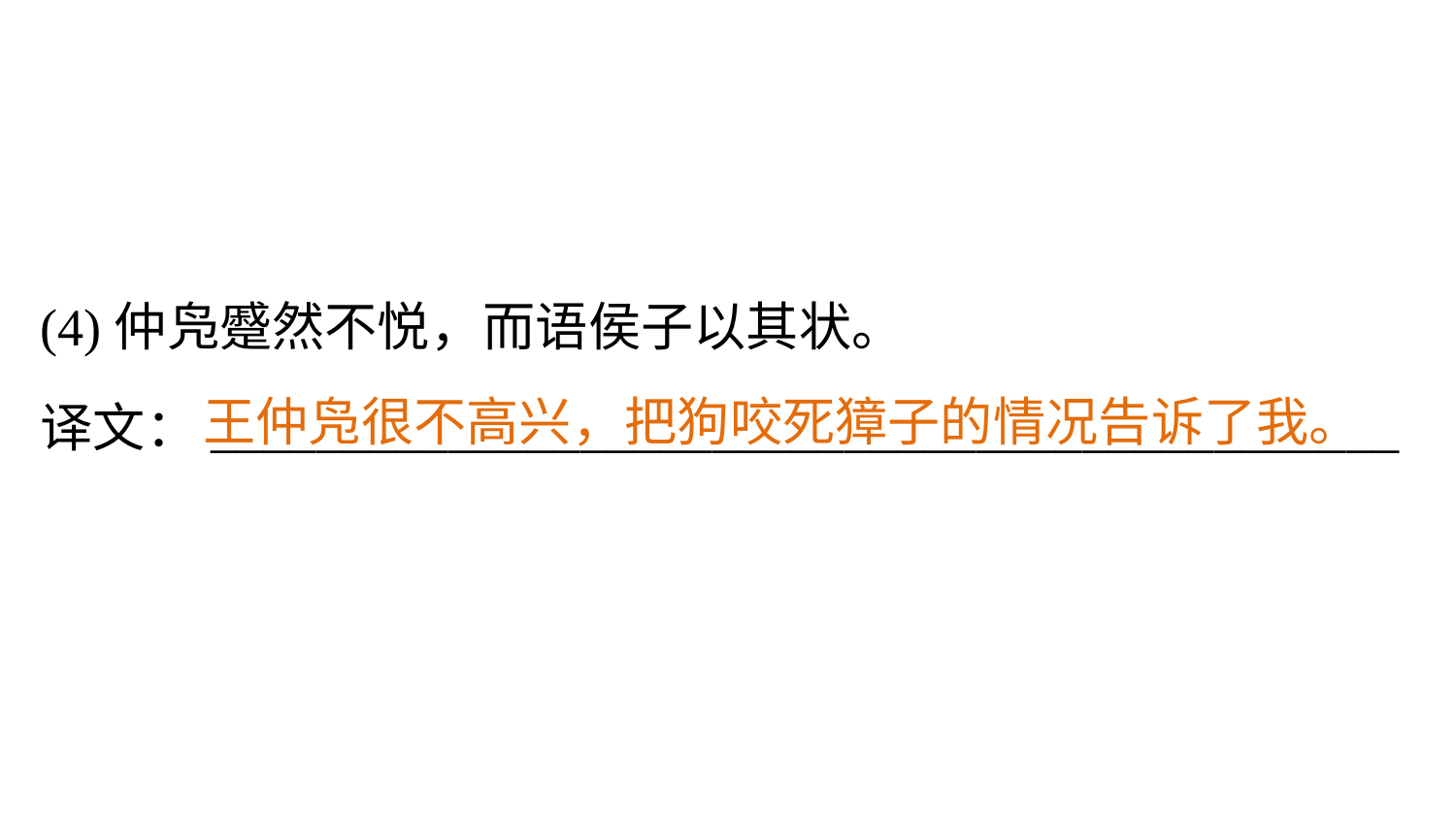

(4)仲凫蹙然不悦，而语侯子以其状。
译文：_____________________________________________
王仲凫很不高兴，把狗咬死獐子的情况告诉了我。